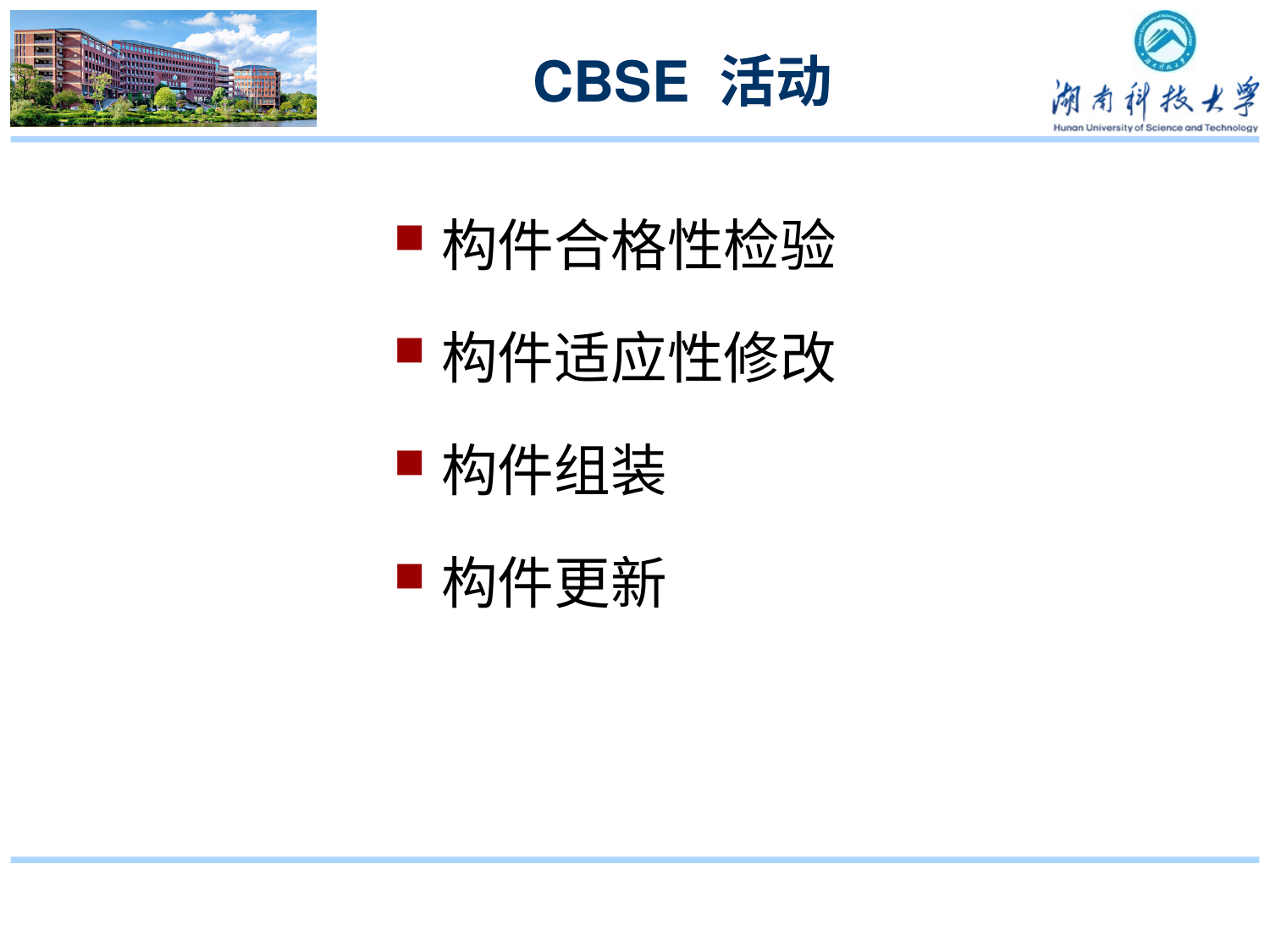

# CBSE 活动
构件合格性检验
构件适应性修改
构件组装
构件更新
27